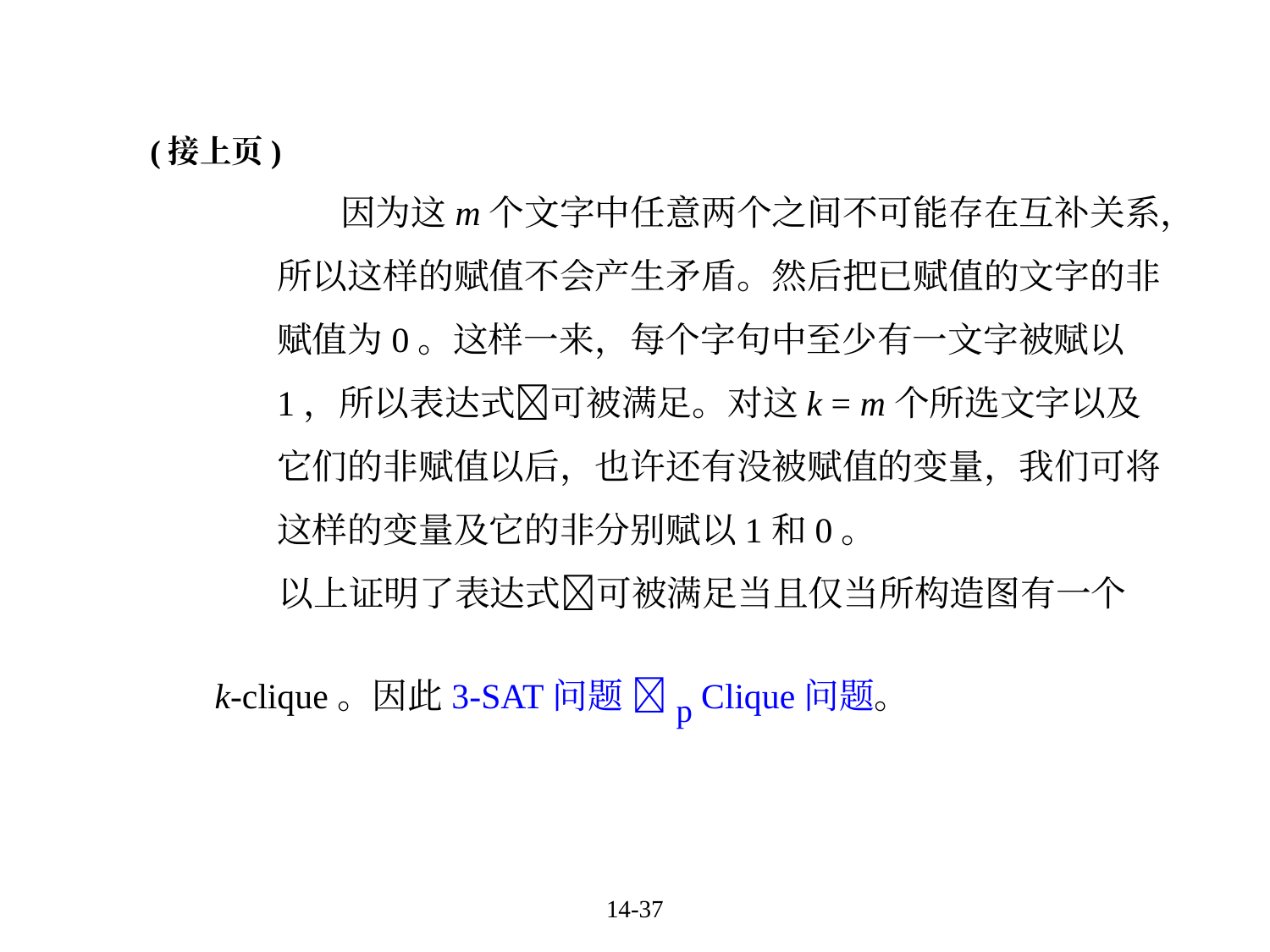

(接上页)
因为这m个文字中任意两个之间不可能存在互补关系，所以这样的赋值不会产生矛盾。然后把已赋值的文字的非赋值为0。这样一来，每个字句中至少有一文字被赋以1，所以表达式Φ可被满足。对这k = m个所选文字以及它们的非赋值以后，也许还有没被赋值的变量，我们可将这样的变量及它的非分别赋以1和0。
以上证明了表达式Φ可被满足当且仅当所构造图有一个k-clique。因此3-SAT问题 ≤p Clique问题。

14-37